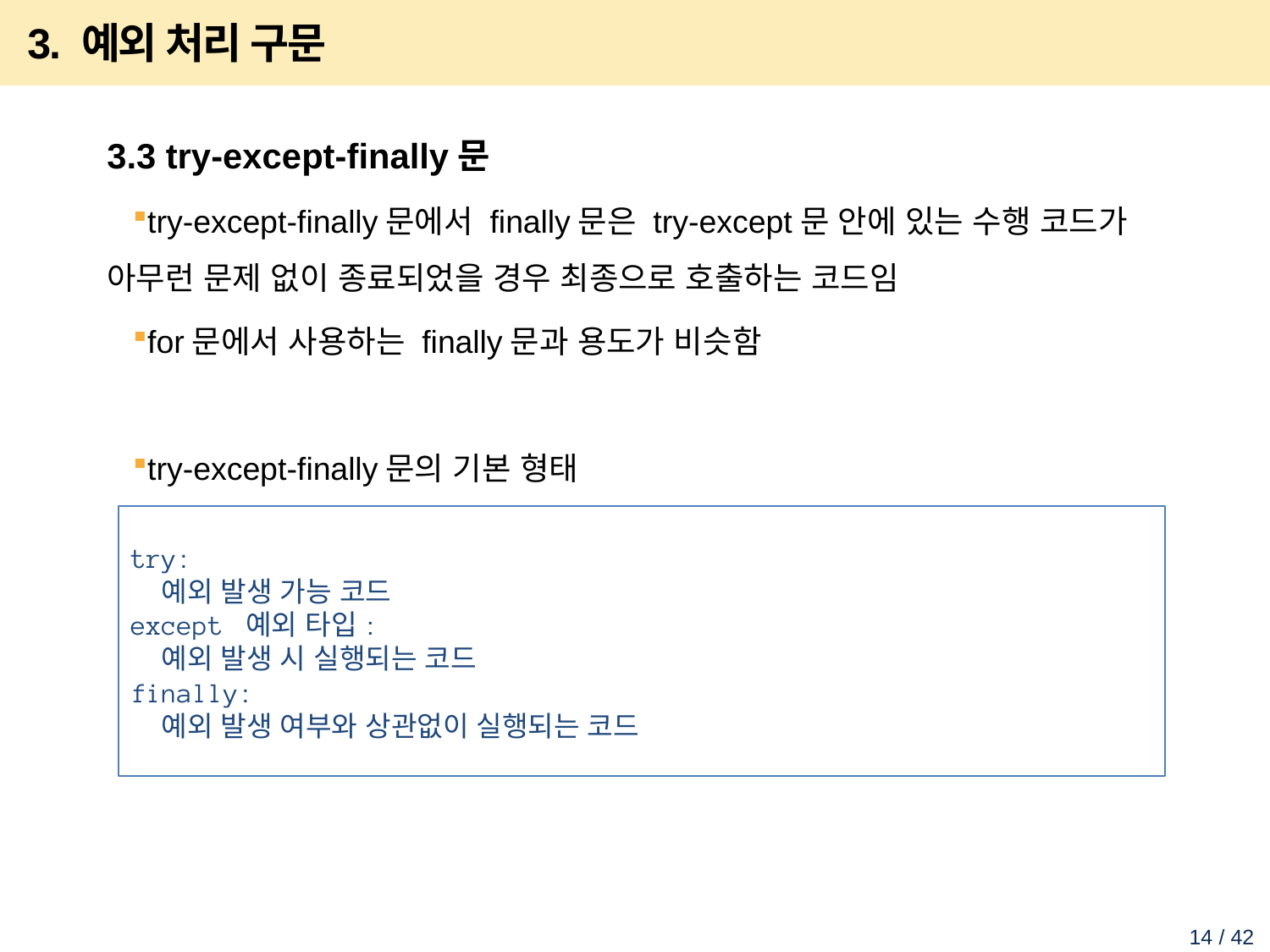

# 3. 예외 처리 구문
3.3 try-except-finally문
try-except-finally문에서 finally문은 try-except문 안에 있는 수행 코드가 아무런 문제 없이 종료되었을 경우 최종으로 호출하는 코드임
for문에서 사용하는 finally문과 용도가 비슷함

try-except-finally문의 기본 형태
try:
   예외 발생 가능 코드
except 예외 타입:
   예외 발생 시 실행되는 코드
finally:
   예외 발생 여부와 상관없이 실행되는 코드